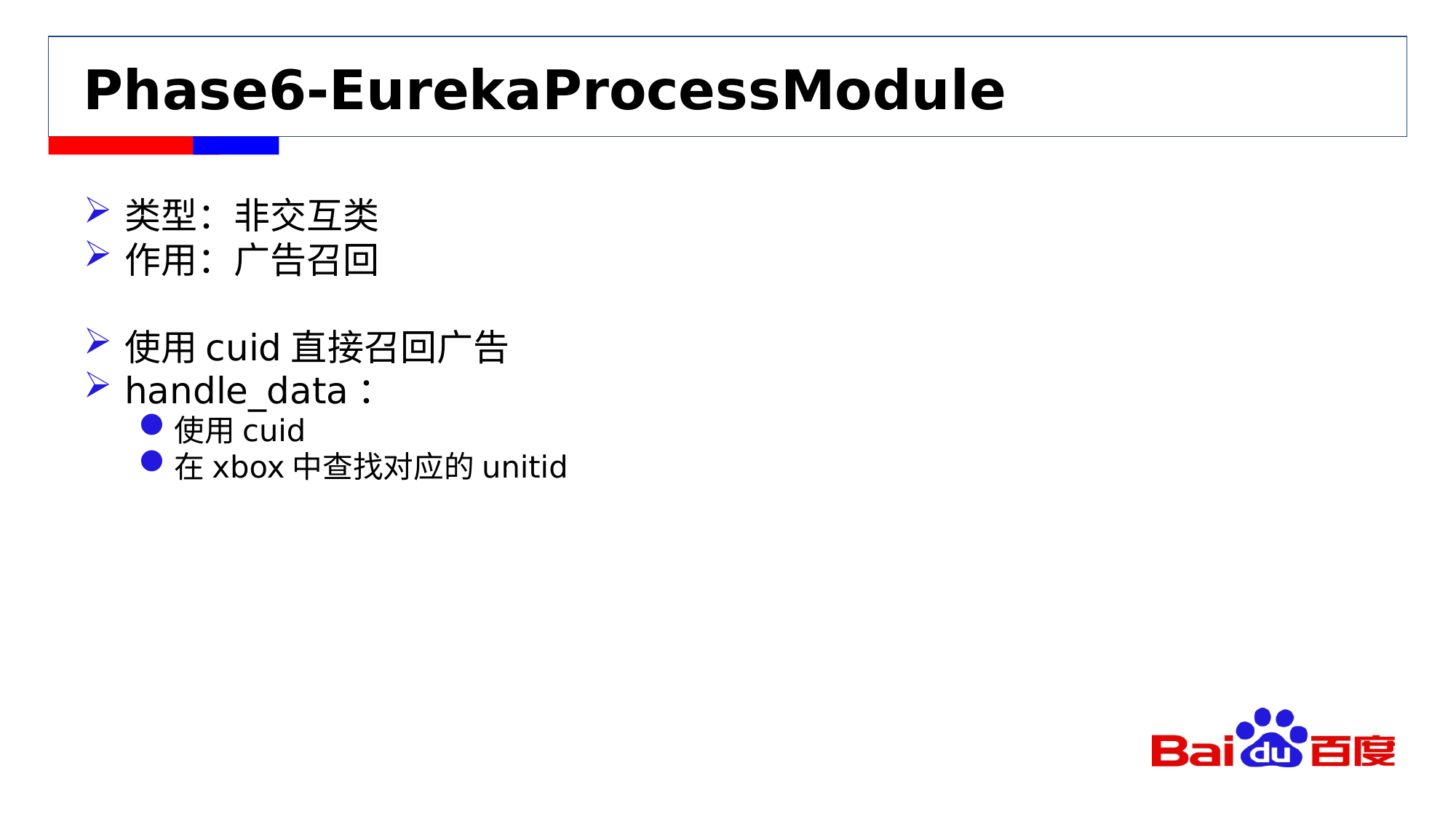

# Phase6-EurekaProcessModule
类型：非交互类
作用：广告召回

使用cuid直接召回广告
handle_data：
使用cuid
在xbox中查找对应的unitid